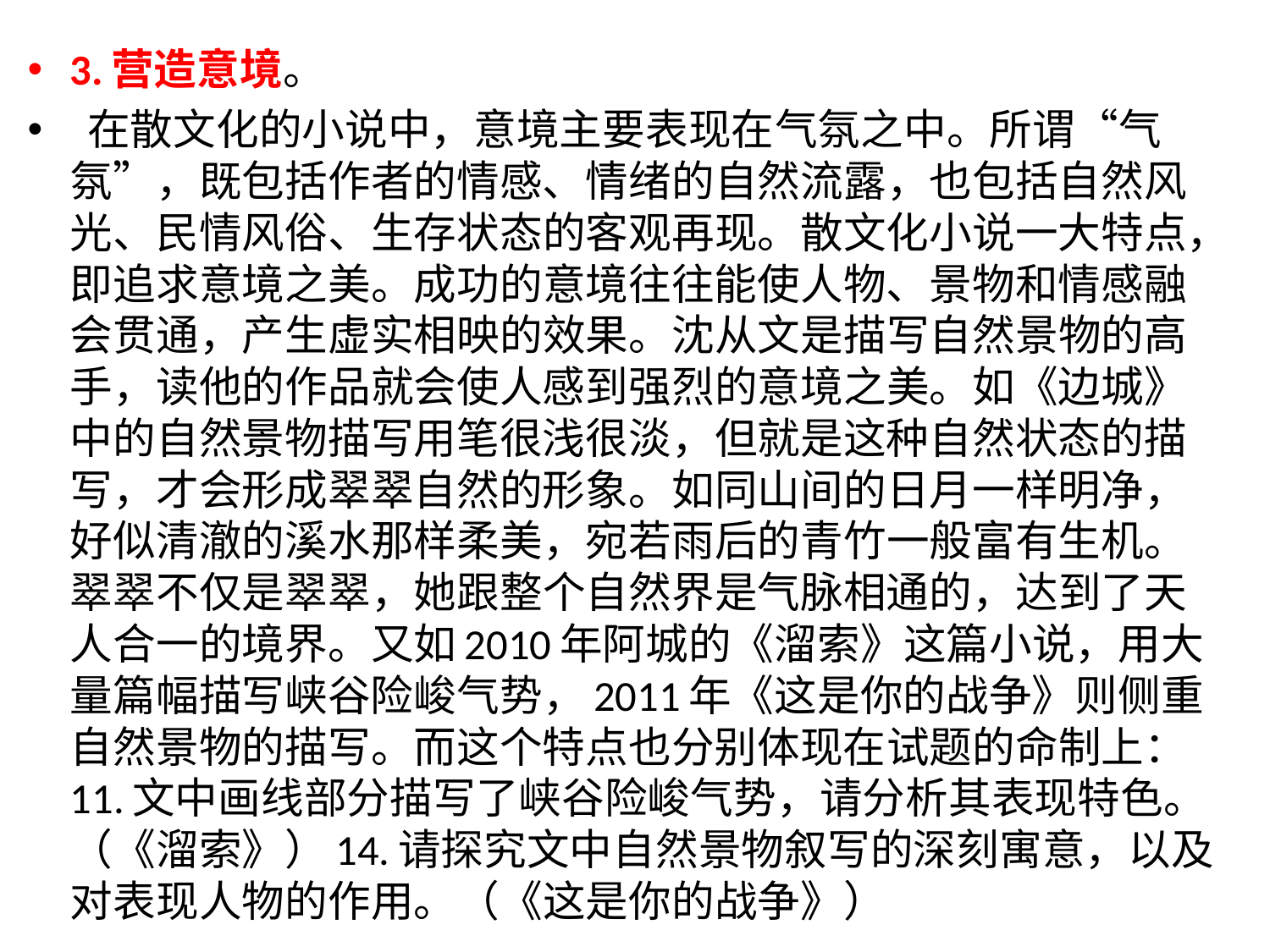

3.营造意境。
 在散文化的小说中，意境主要表现在气氛之中。所谓“气氛”，既包括作者的情感、情绪的自然流露，也包括自然风光、民情风俗、生存状态的客观再现。散文化小说一大特点，即追求意境之美。成功的意境往往能使人物、景物和情感融会贯通，产生虚实相映的效果。沈从文是描写自然景物的高手，读他的作品就会使人感到强烈的意境之美。如《边城》中的自然景物描写用笔很浅很淡，但就是这种自然状态的描写，才会形成翠翠自然的形象。如同山间的日月一样明净，好似清澈的溪水那样柔美，宛若雨后的青竹一般富有生机。翠翠不仅是翠翠，她跟整个自然界是气脉相通的，达到了天人合一的境界。又如2010年阿城的《溜索》这篇小说，用大量篇幅描写峡谷险峻气势，2011年《这是你的战争》则侧重自然景物的描写。而这个特点也分别体现在试题的命制上：11.文中画线部分描写了峡谷险峻气势，请分析其表现特色。（《溜索》）14.请探究文中自然景物叙写的深刻寓意，以及对表现人物的作用。（《这是你的战争》）